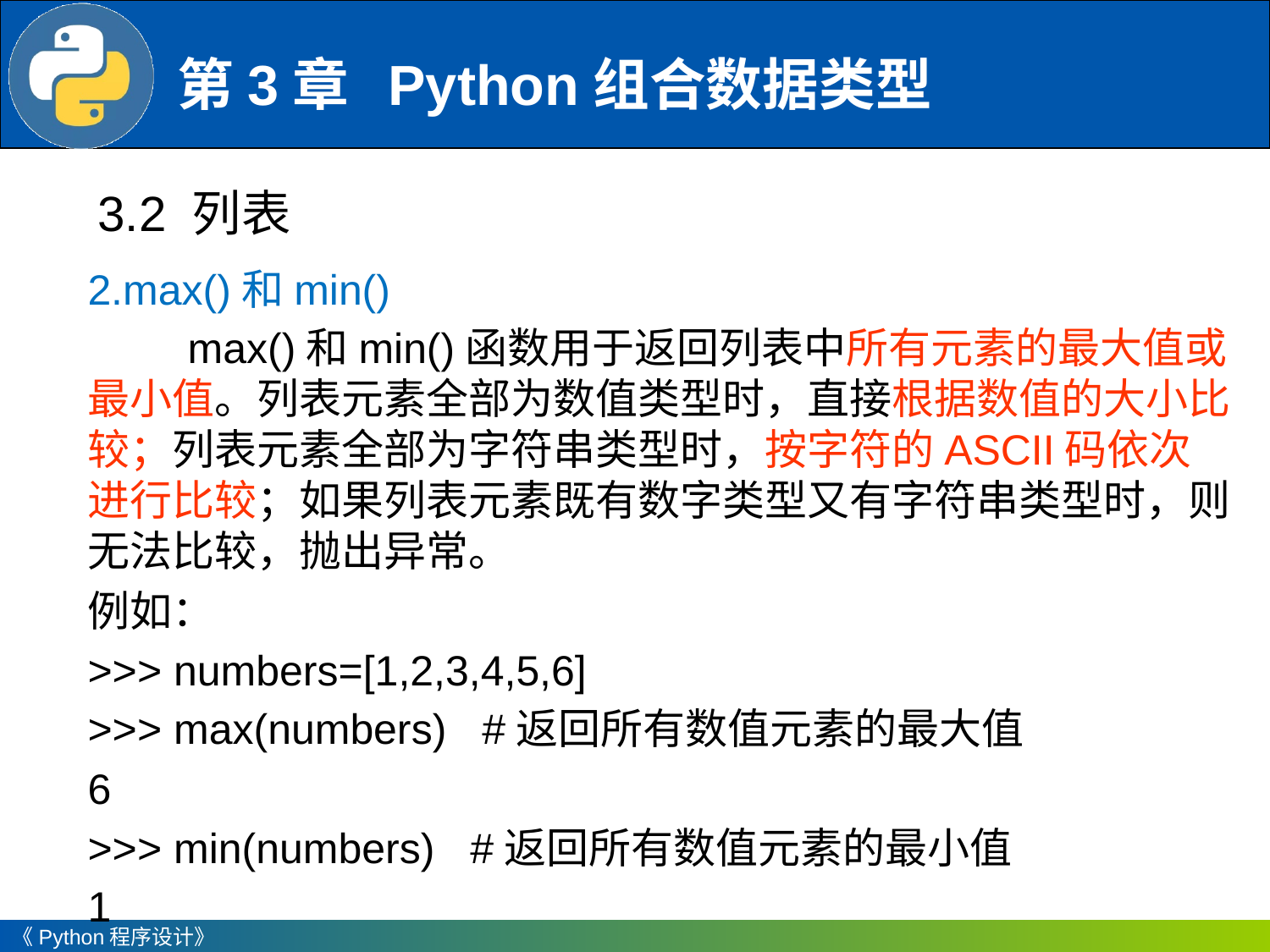

3.2 列表
2.max()和min()
max()和min()函数用于返回列表中所有元素的最大值或最小值。列表元素全部为数值类型时，直接根据数值的大小比较；列表元素全部为字符串类型时，按字符的ASCII码依次进行比较；如果列表元素既有数字类型又有字符串类型时，则无法比较，抛出异常。
例如：
>>> numbers=[1,2,3,4,5,6]
>>> max(numbers)   #返回所有数值元素的最大值
6
>>> min(numbers)   #返回所有数值元素的最小值
1